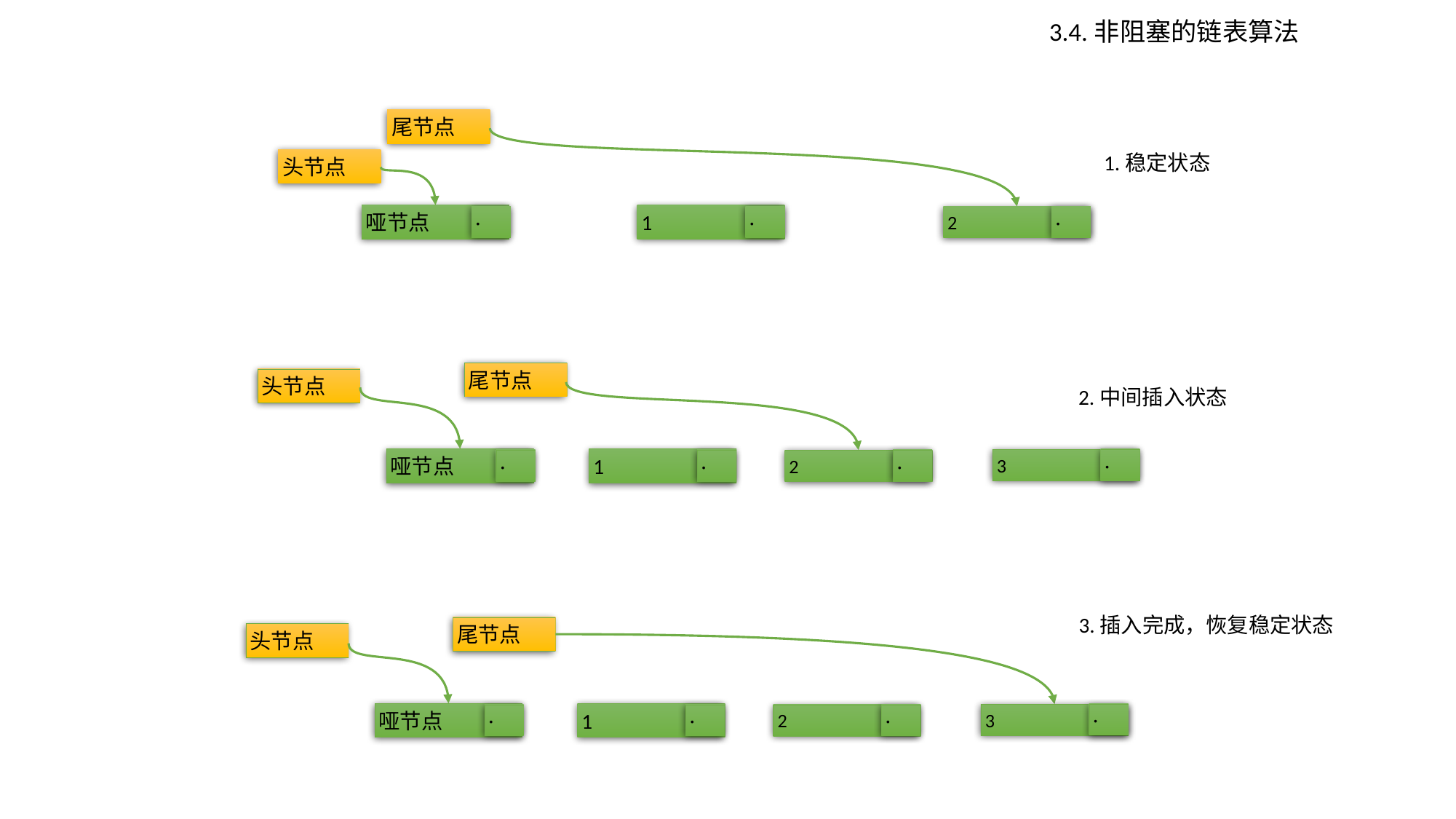

3.4.非阻塞的链表算法
尾节点
1.稳定状态
头节点
哑节点
1
·
·
·
2
尾节点
头节点
2.中间插入状态
哑节点
1
·
3
·
·
·
2
3.插入完成，恢复稳定状态
尾节点
头节点
哑节点
1
·
3
·
·
·
2